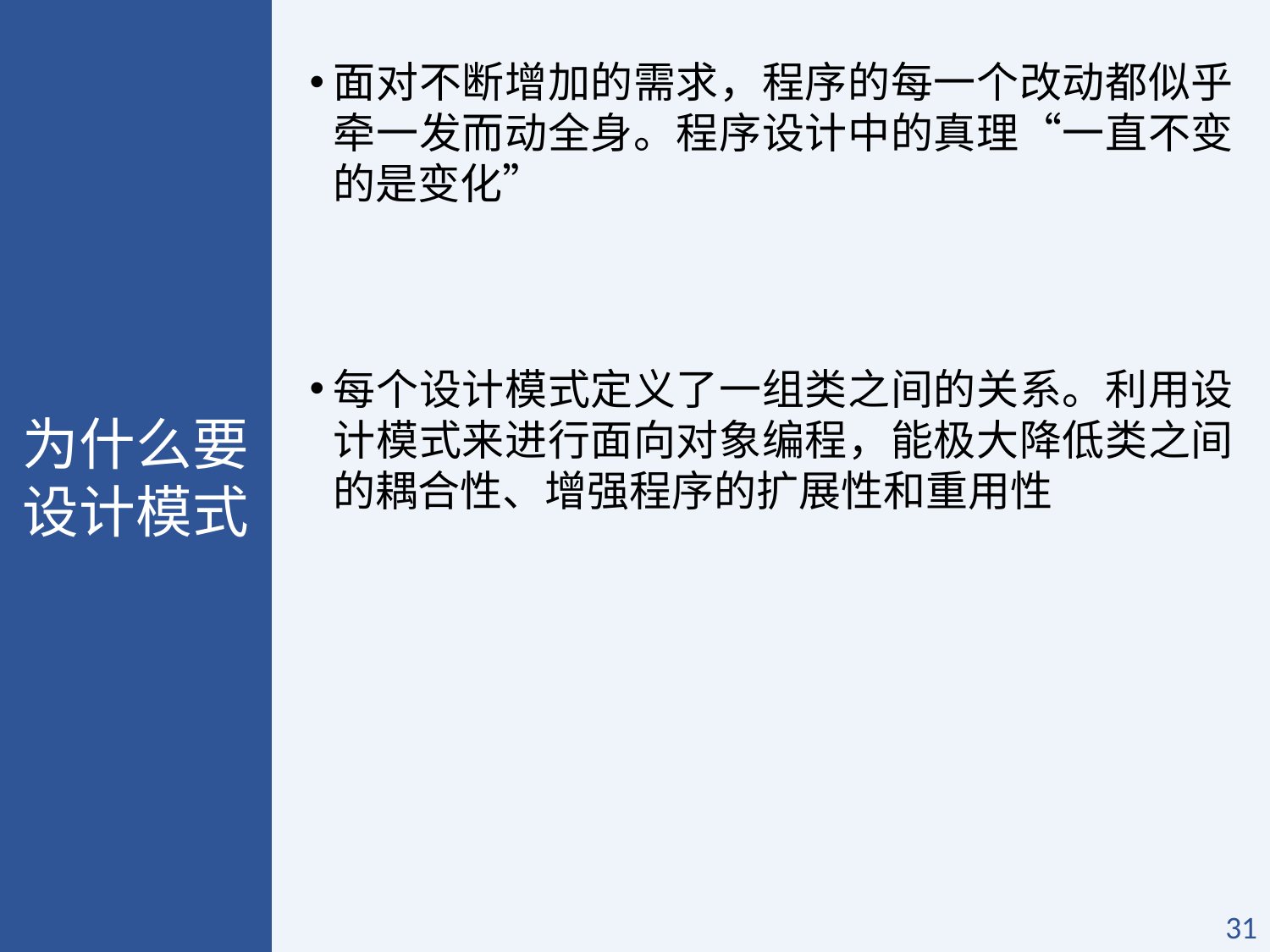

面对不断增加的需求，程序的每一个改动都似乎牵一发而动全身。程序设计中的真理“一直不变的是变化”

每个设计模式定义了一组类之间的关系。利用设计模式来进行面向对象编程，能极大降低类之间的耦合性、增强程序的扩展性和重用性
为什么要设计模式